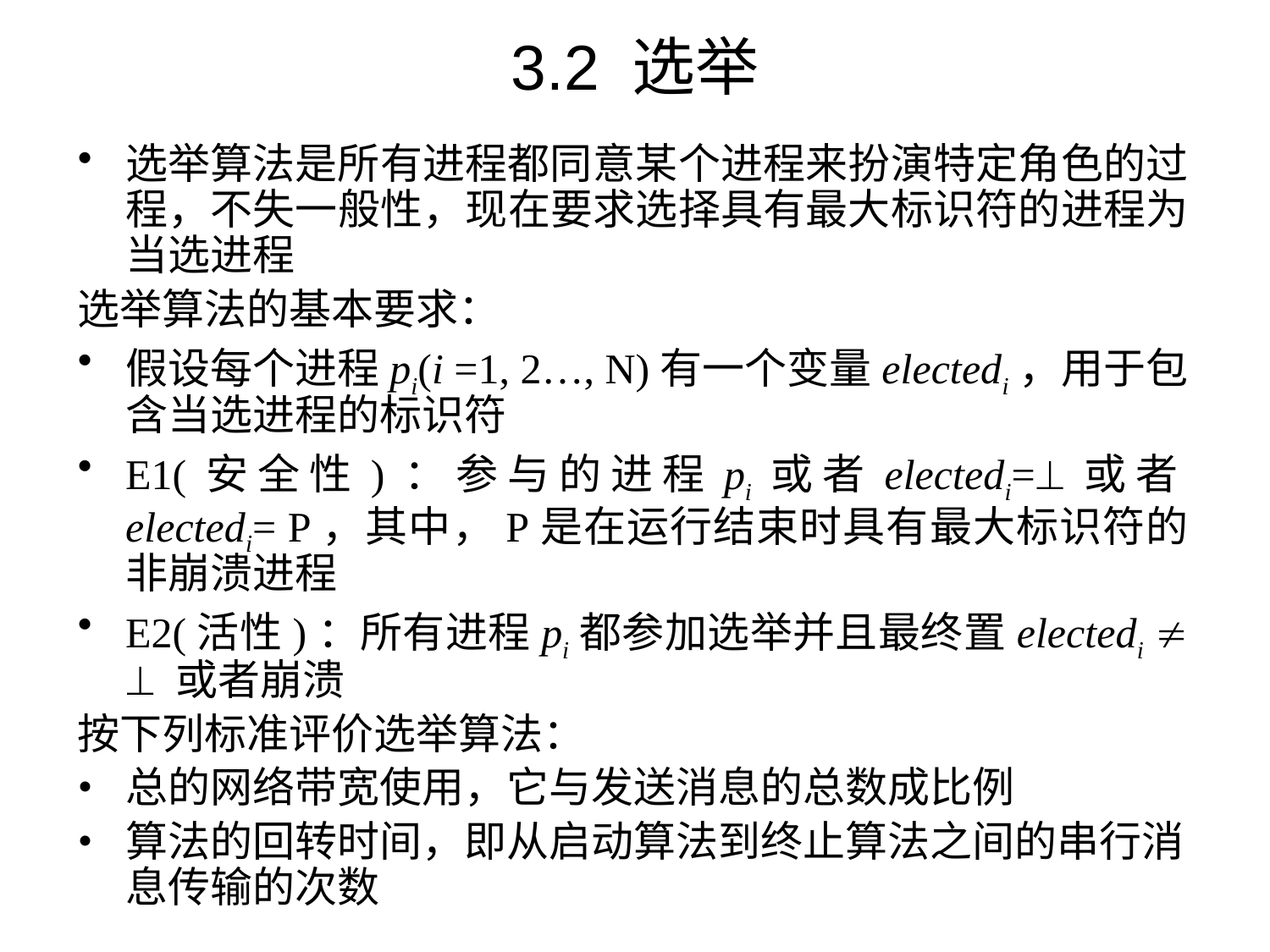

# 3.2 选举
选举算法是所有进程都同意某个进程来扮演特定角色的过程，不失一般性，现在要求选择具有最大标识符的进程为当选进程
选举算法的基本要求：
假设每个进程pi(i =1, 2…, N)有一个变量electedi，用于包含当选进程的标识符
E1(安全性)：参与的进程pi或者electedi=⊥或者electedi= P，其中，P是在运行结束时具有最大标识符的非崩溃进程
E2(活性)：所有进程pi都参加选举并且最终置electedi ≠ ⊥ 或者崩溃
按下列标准评价选举算法：
总的网络带宽使用，它与发送消息的总数成比例
算法的回转时间，即从启动算法到终止算法之间的串行消息传输的次数